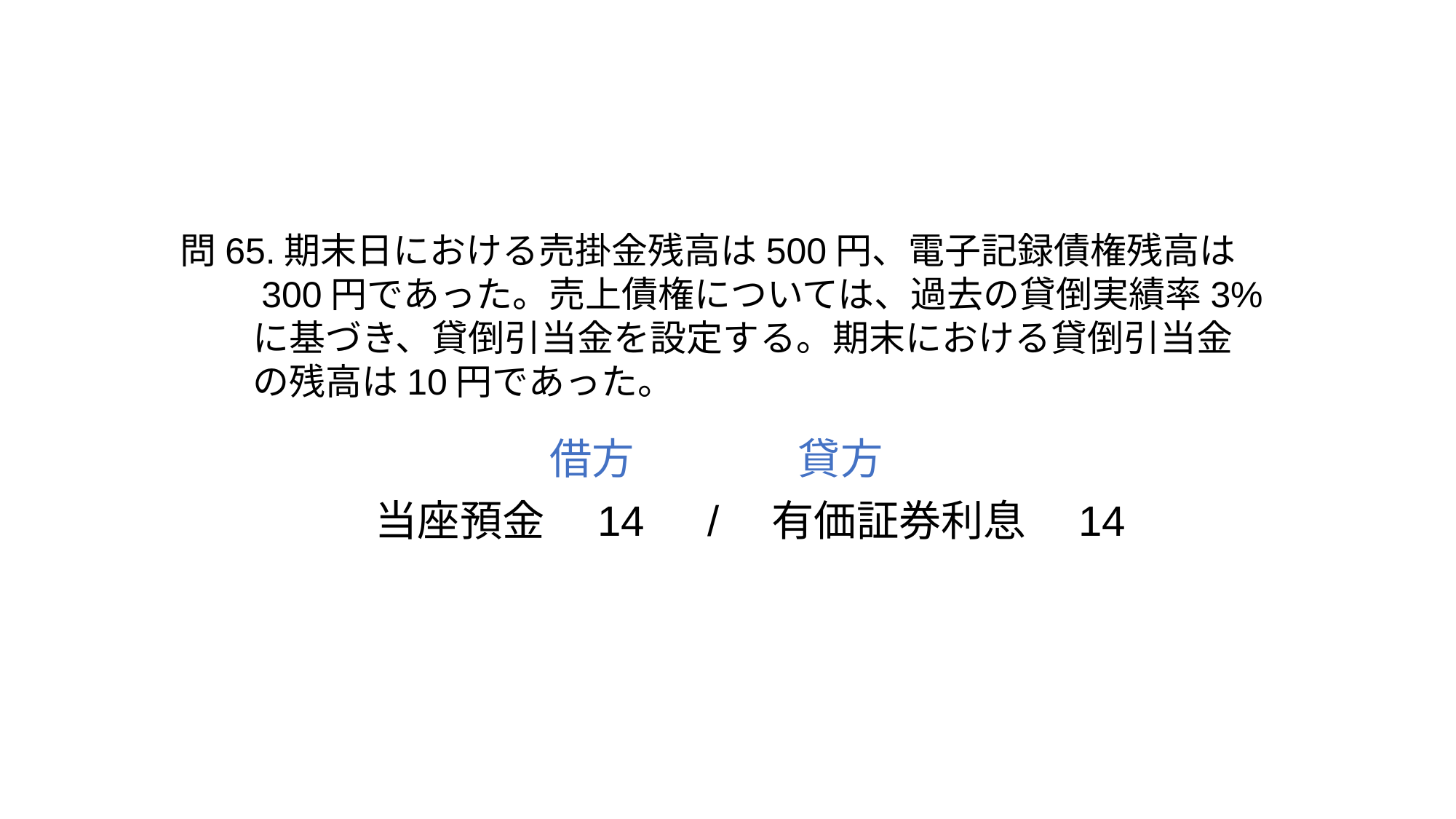

問65.期末日における売掛金残高は500円、電子記録債権残高は
　　300円であった。売上債権については、過去の貸倒実績率3%
　　に基づき、貸倒引当金を設定する。期末における貸倒引当金
　　の残高は10円であった。
借方
貸方
当座預金　14　/　有価証券利息　14